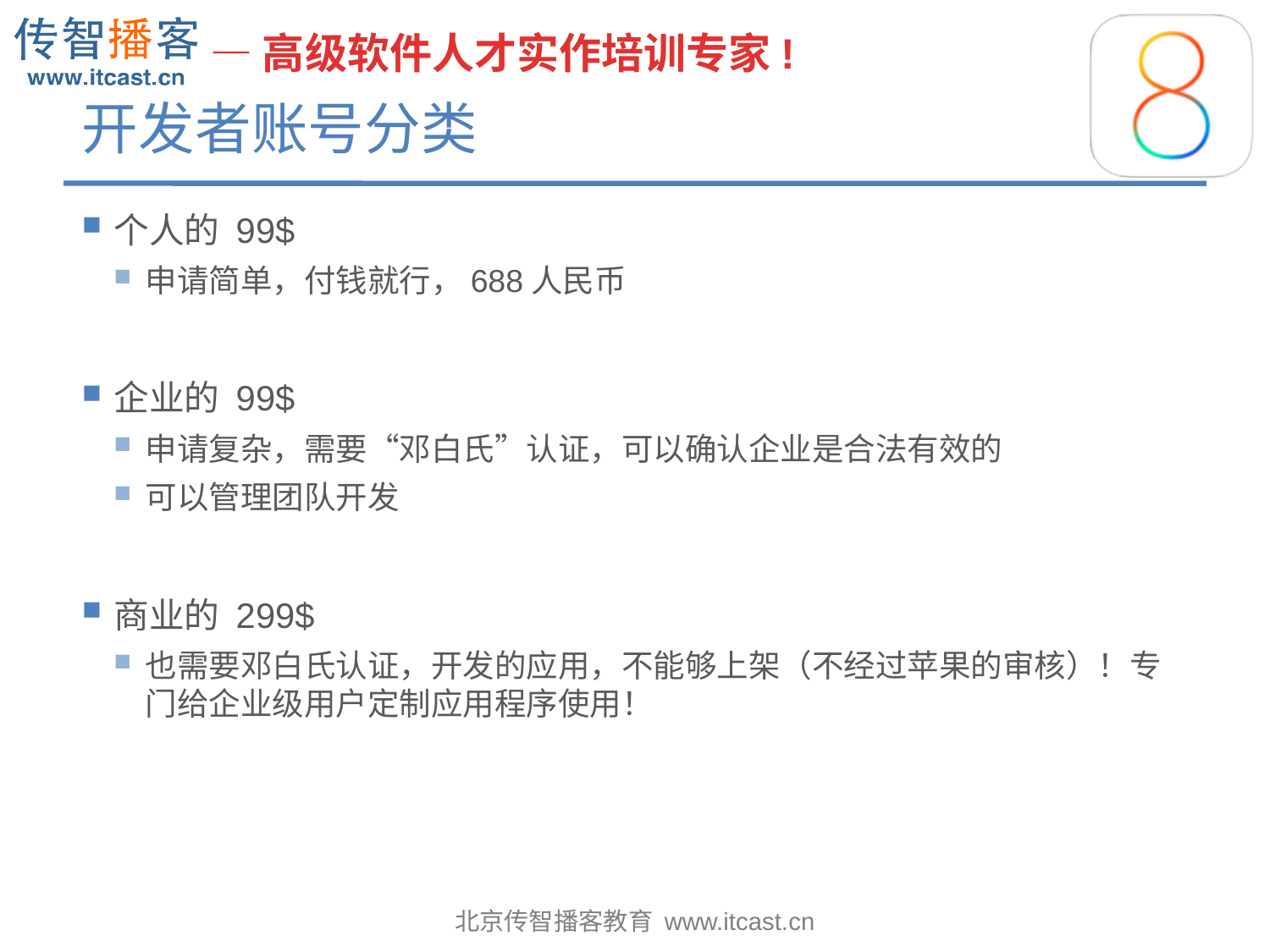

# 开发者账号分类
个人的 99$
申请简单，付钱就行，688人民币

企业的 99$
申请复杂，需要“邓白氏”认证，可以确认企业是合法有效的
可以管理团队开发

商业的 299$
也需要邓白氏认证，开发的应用，不能够上架（不经过苹果的审核）！专门给企业级用户定制应用程序使用！